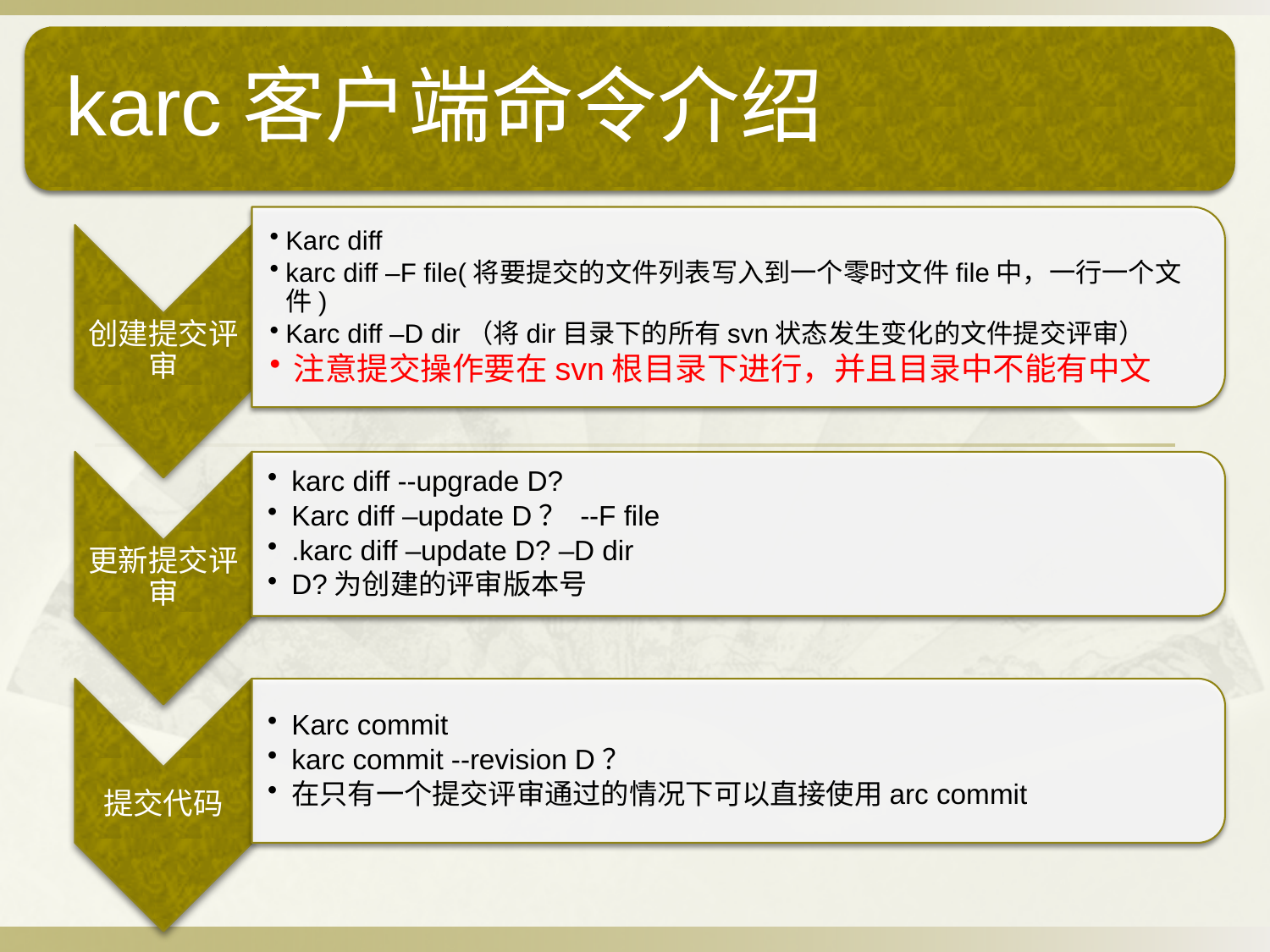

karc客户端命令介绍
创建提交评审
Karc diff
karc diff –F file(将要提交的文件列表写入到一个零时文件file中，一行一个文件)
Karc diff –D dir（将dir目录下的所有svn状态发生变化的文件提交评审）
注意提交操作要在svn根目录下进行，并且目录中不能有中文
更新提交评审
karc diff --upgrade D?
Karc diff –update D？ --F file
.karc diff –update D? –D dir
D?为创建的评审版本号
提交代码
Karc commit
karc commit --revision D？
在只有一个提交评审通过的情况下可以直接使用arc commit